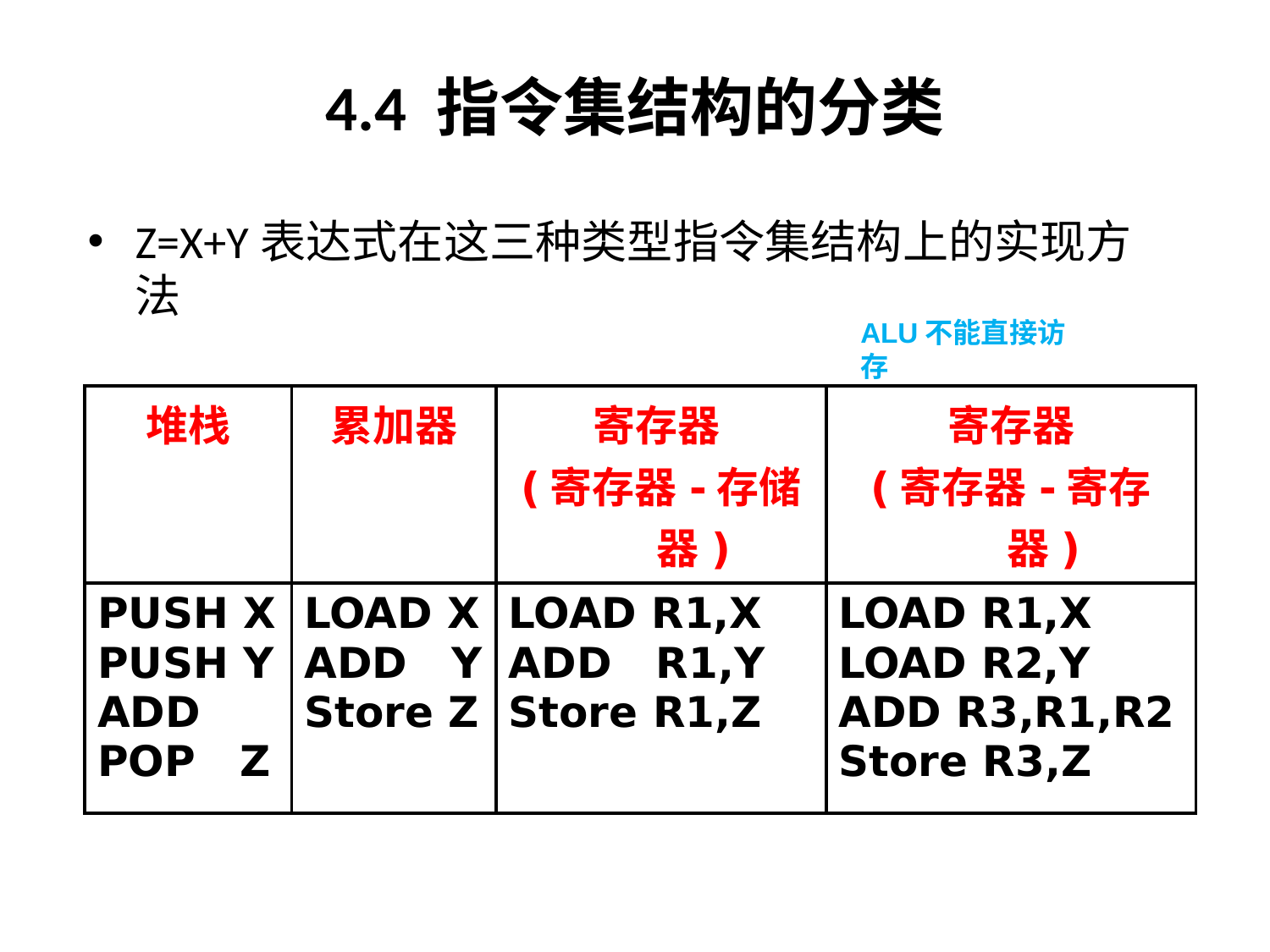

# 4.4 指令集结构的分类
Z=X+Y表达式在这三种类型指令集结构上的实现方法
ALU不能直接访存
| 堆栈 | 累加器 | 寄存器 (寄存器-存储器) | 寄存器 (寄存器-寄存器) |
| --- | --- | --- | --- |
| PUSH X PUSH Y ADD POP Z | LOAD X ADD Y Store Z | LOAD R1,X ADD R1,Y Store R1,Z | LOAD R1,X LOAD R2,Y ADD R3,R1,R2 Store R3,Z |